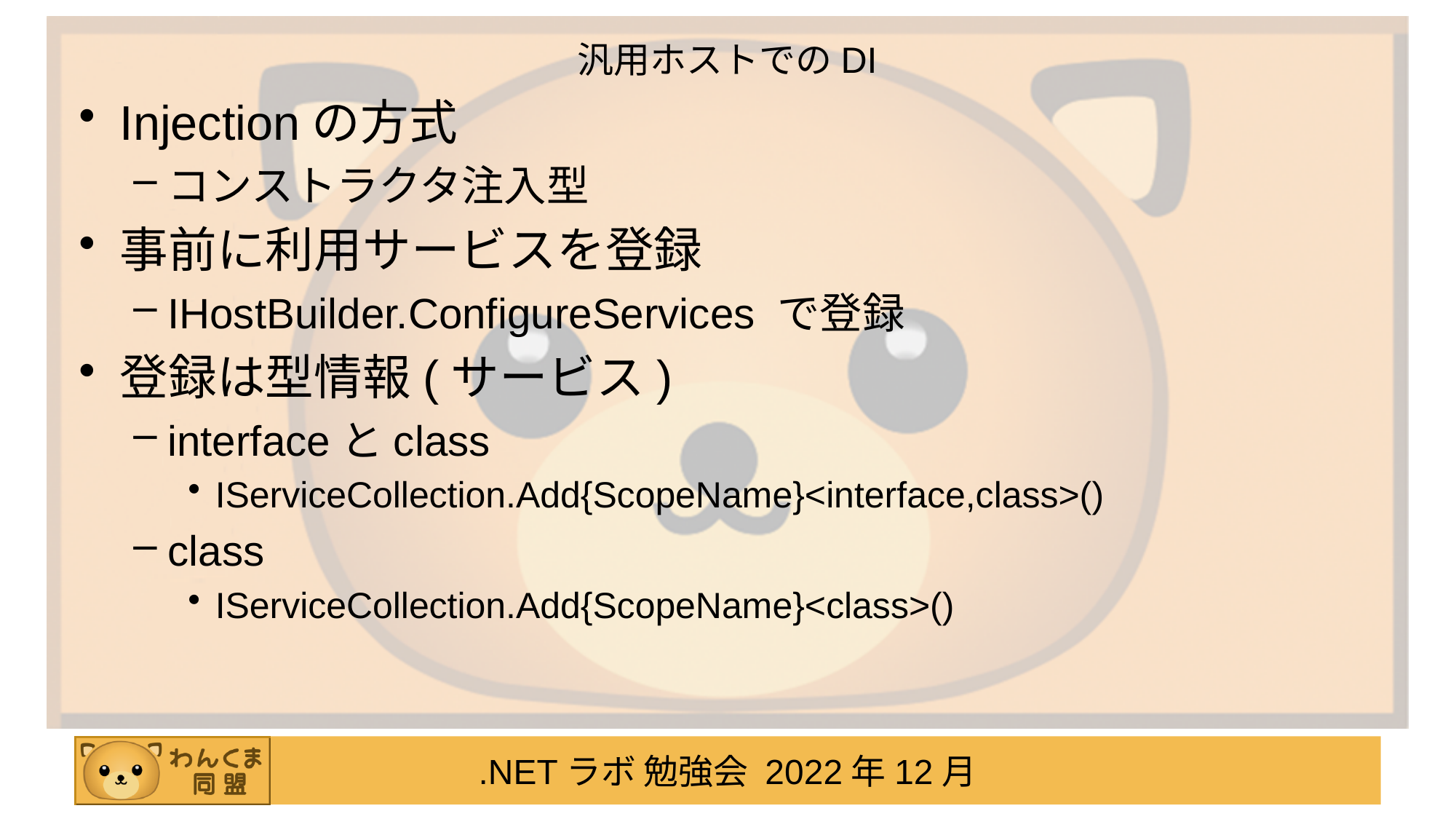

# 汎用ホストでのDI
Injectionの方式
コンストラクタ注入型
事前に利用サービスを登録
IHostBuilder.ConfigureServices で登録
登録は型情報(サービス)
interfaceとclass
IServiceCollection.Add{ScopeName}<interface,class>()
class
IServiceCollection.Add{ScopeName}<class>()